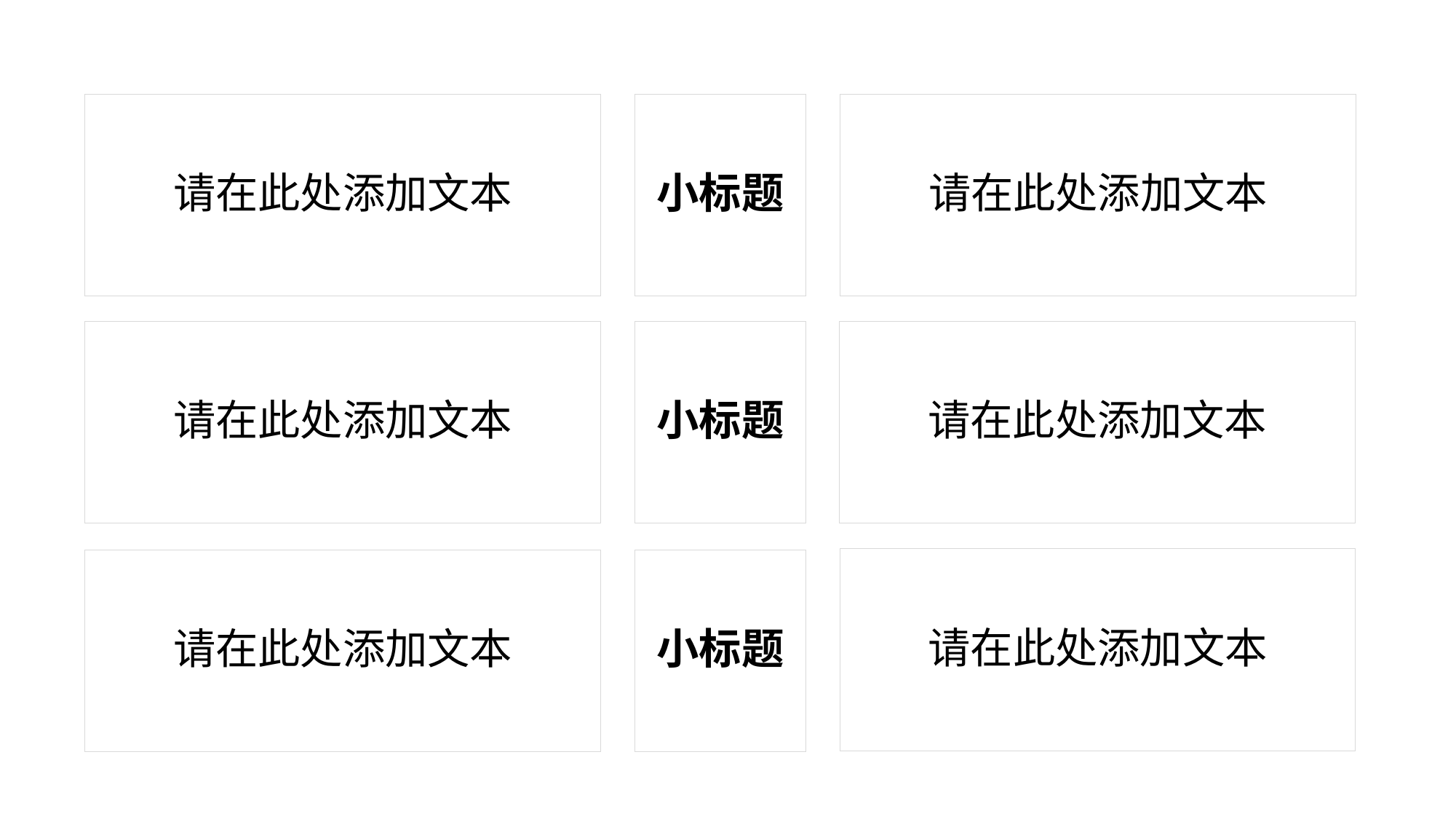

请在此处添加文本
小标题
请在此处添加文本
请在此处添加文本
小标题
请在此处添加文本
请在此处添加文本
请在此处添加文本
小标题